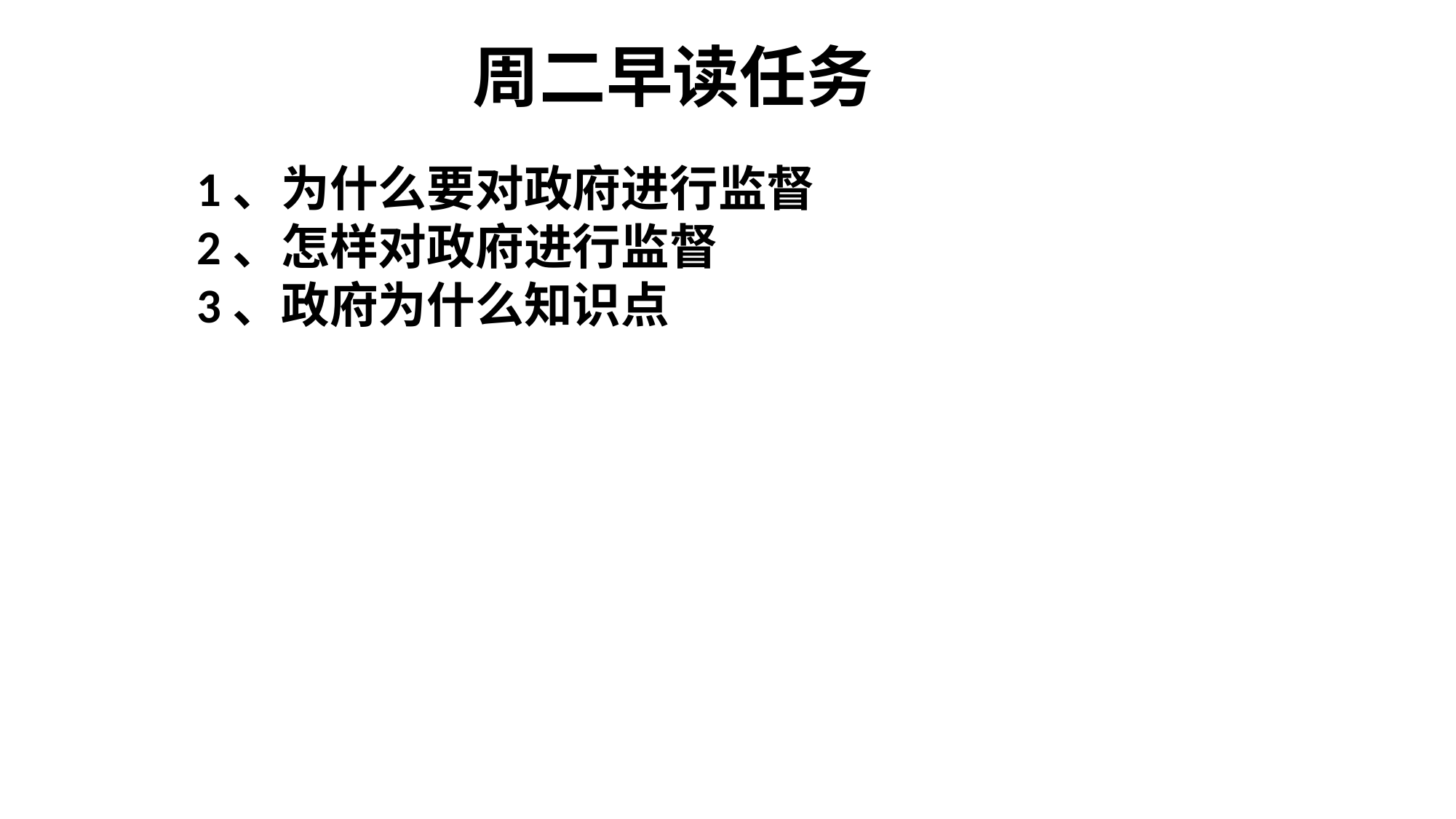

周二早读任务
1、为什么要对政府进行监督
2、怎样对政府进行监督
3、政府为什么知识点